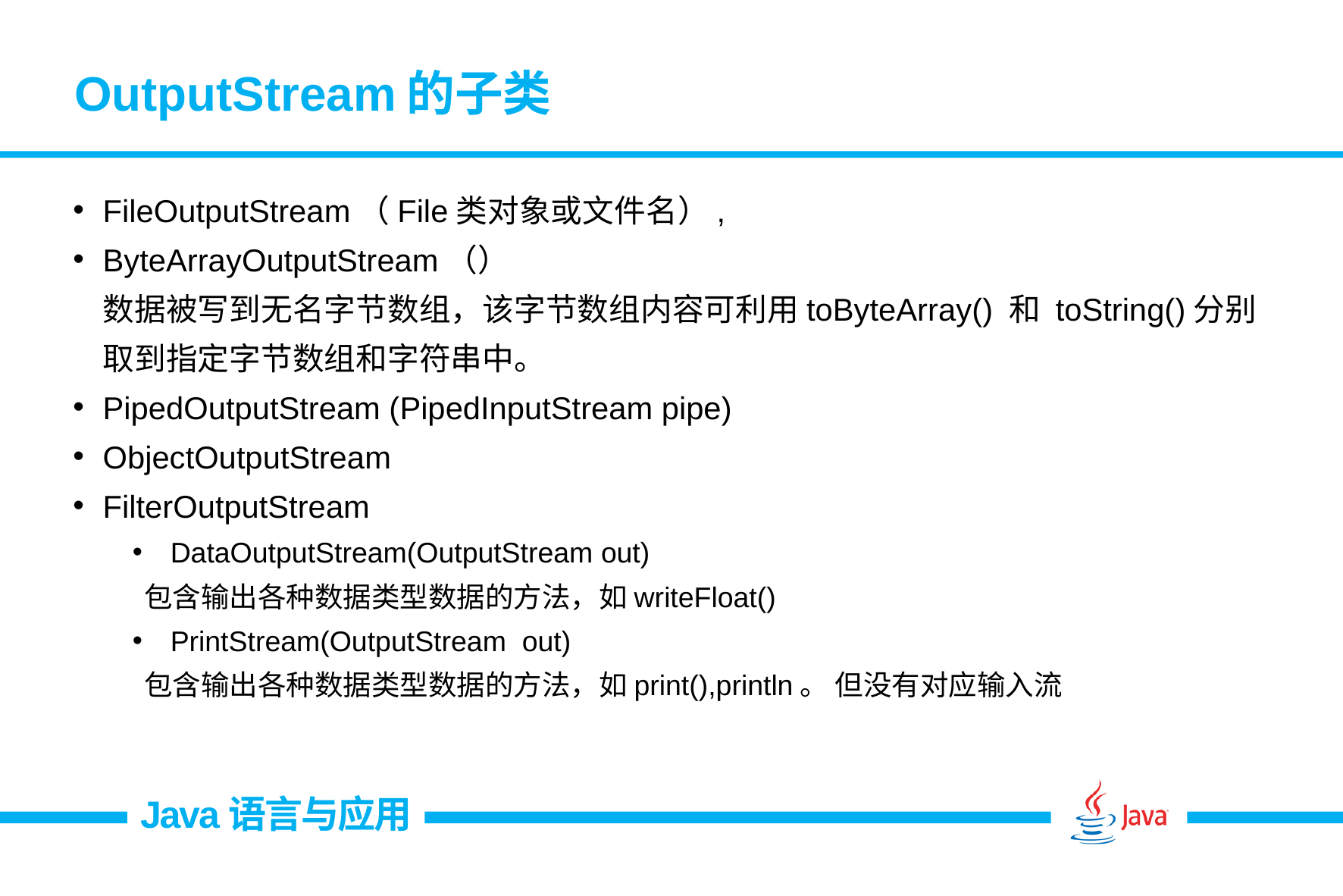

# OutputStream的子类
FileOutputStream（File类对象或文件名）,
ByteArrayOutputStream（）
数据被写到无名字节数组，该字节数组内容可利用toByteArray() 和 toString()分别取到指定字节数组和字符串中。
PipedOutputStream (PipedInputStream pipe)
ObjectOutputStream
FilterOutputStream
 DataOutputStream(OutputStream out)
          包含输出各种数据类型数据的方法，如writeFloat()
 PrintStream(OutputStream  out)
          包含输出各种数据类型数据的方法，如print(),println。 但没有对应输入流
59